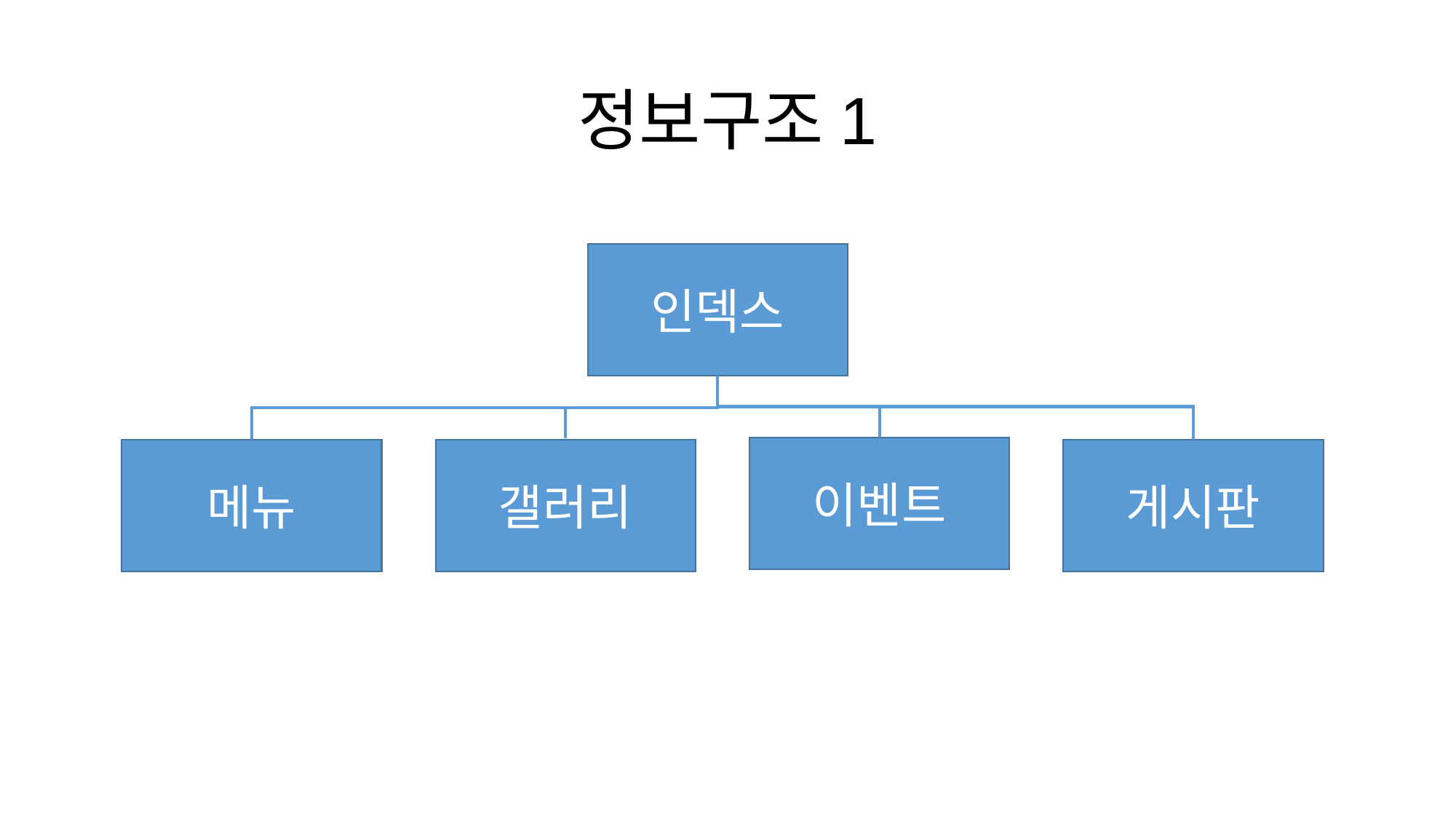

# 정보구조1
인덱스
이벤트
갤러리
메뉴
게시판